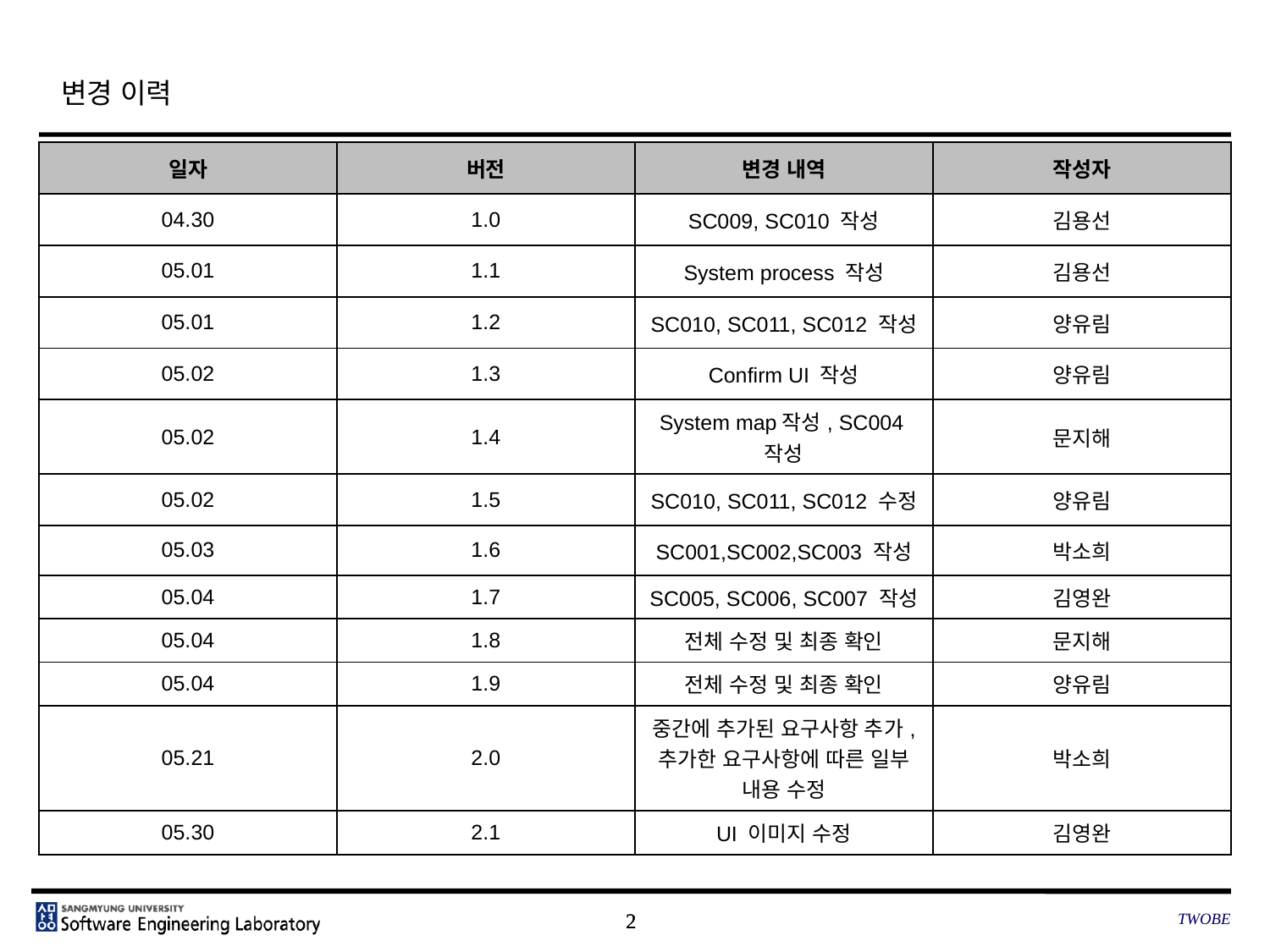

# 변경 이력
| 일자 | 버전 | 변경 내역 | 작성자 |
| --- | --- | --- | --- |
| 04.30 | 1.0 | SC009, SC010 작성 | 김용선 |
| 05.01 | 1.1 | System process 작성 | 김용선 |
| 05.01 | 1.2 | SC010, SC011, SC012 작성 | 양유림 |
| 05.02 | 1.3 | Confirm UI 작성 | 양유림 |
| 05.02 | 1.4 | System map작성, SC004작성 | 문지해 |
| 05.02 | 1.5 | SC010, SC011, SC012 수정 | 양유림 |
| 05.03 | 1.6 | SC001,SC002,SC003 작성 | 박소희 |
| 05.04 | 1.7 | SC005, SC006, SC007 작성 | 김영완 |
| 05.04 | 1.8 | 전체 수정 및 최종 확인 | 문지해 |
| 05.04 | 1.9 | 전체 수정 및 최종 확인 | 양유림 |
| 05.21 | 2.0 | 중간에 추가된 요구사항 추가, 추가한 요구사항에 따른 일부 내용 수정 | 박소희 |
| 05.30 | 2.1 | UI 이미지 수정 | 김영완 |
TWOBE